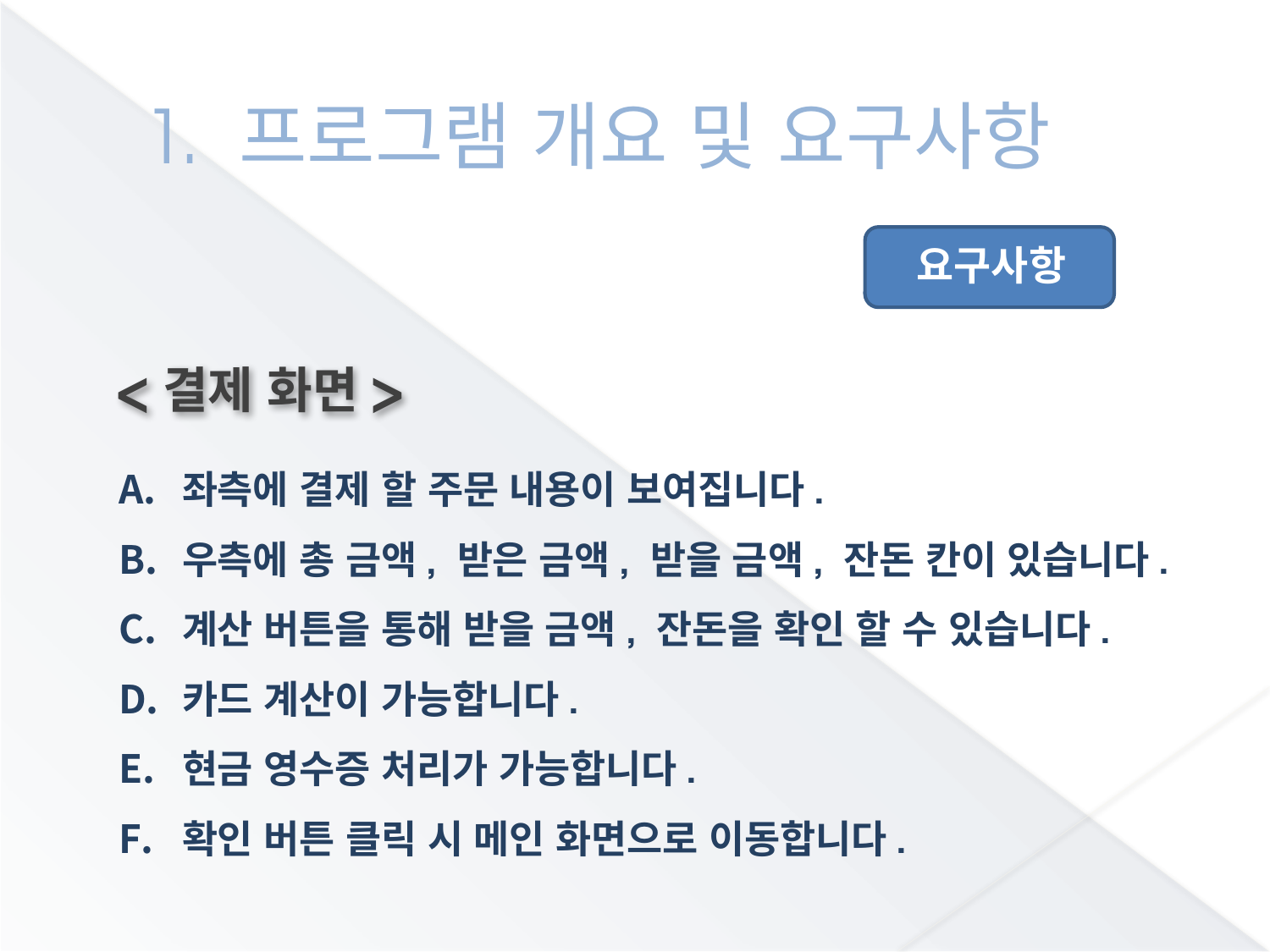

# 1. 프로그램 개요 및 요구사항
요구사항
   <결제 화면>
좌측에 결제 할 주문 내용이 보여집니다.
우측에 총 금액, 받은 금액, 받을 금액, 잔돈 칸이 있습니다.
계산 버튼을 통해 받을 금액, 잔돈을 확인 할 수 있습니다.
카드 계산이 가능합니다.
현금 영수증 처리가 가능합니다.
확인 버튼 클릭 시 메인 화면으로 이동합니다.